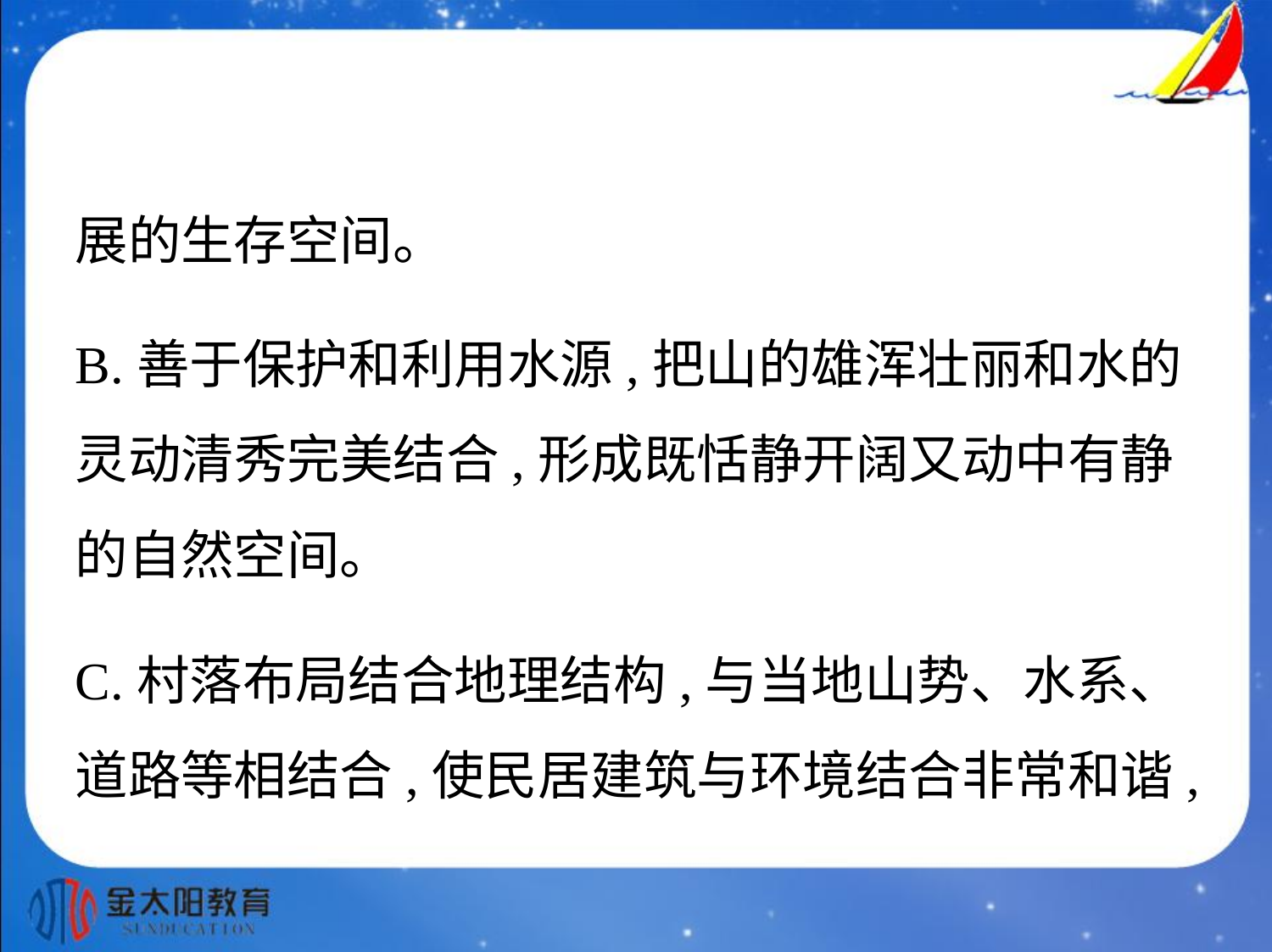

展的生存空间。
B.善于保护和利用水源,把山的雄浑壮丽和水的
灵动清秀完美结合,形成既恬静开阔又动中有静
的自然空间。
C.村落布局结合地理结构,与当地山势、水系、
道路等相结合,使民居建筑与环境结合非常和谐,